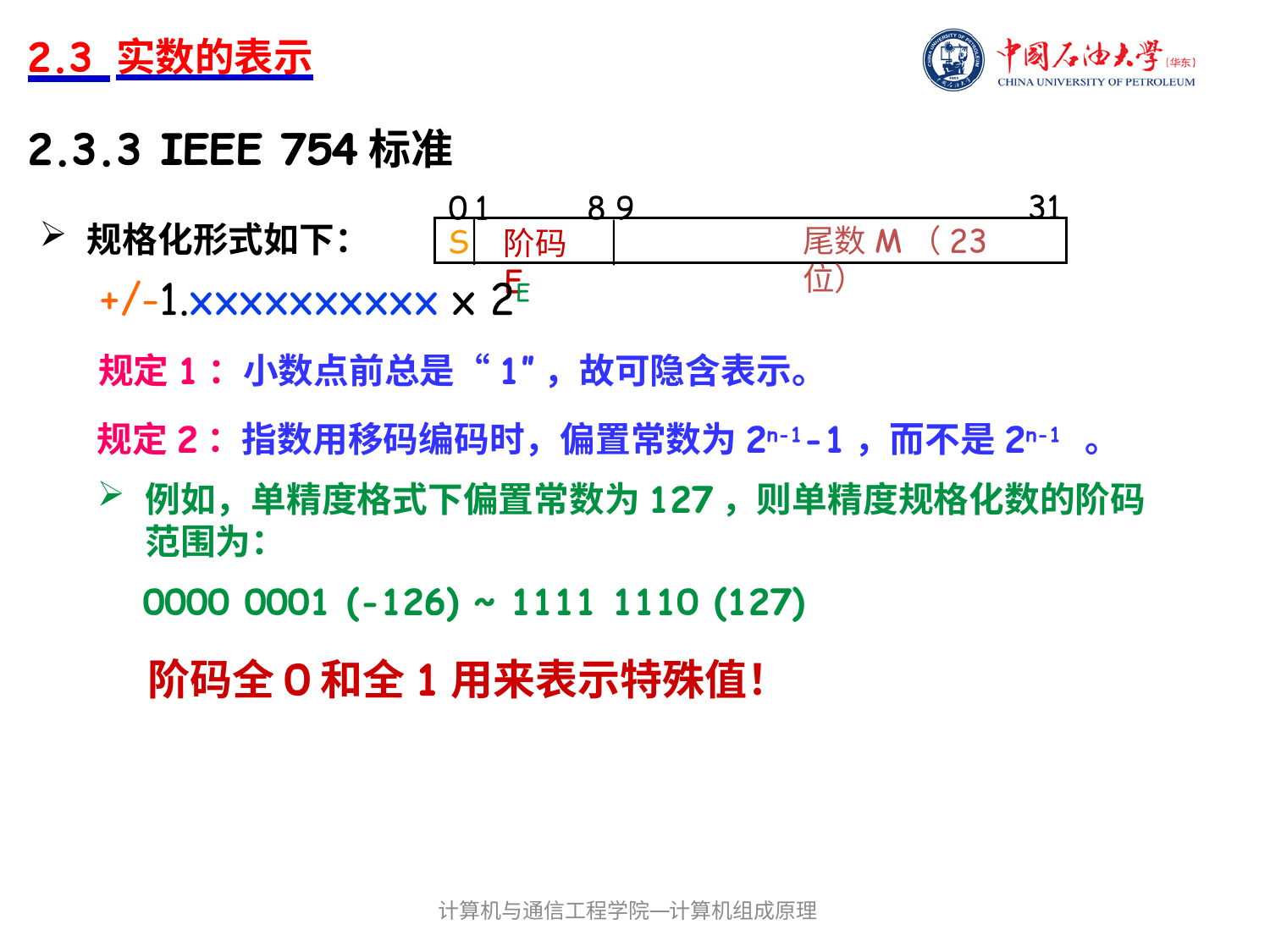

# 2.3 实数的表示
2.3.3 IEEE 754标准
31
0
1
8
9
尾数M（23位）
S

阶码E

规格化形式如下：

+/-1.xxxxxxxxxx x 2E
规定1：小数点前总是“1”，故可隐含表示。
规定2：指数用移码编码时，偏置常数为2n-1-1，而不是2n-1 。
例如，单精度格式下偏置常数为127，则单精度规格化数的阶码范围为：
   0000 0001 (-126) ~ 1111 1110 (127)

阶码全0和全1用来表示特殊值！
55

计算机与通信工程学院—计算机组成原理